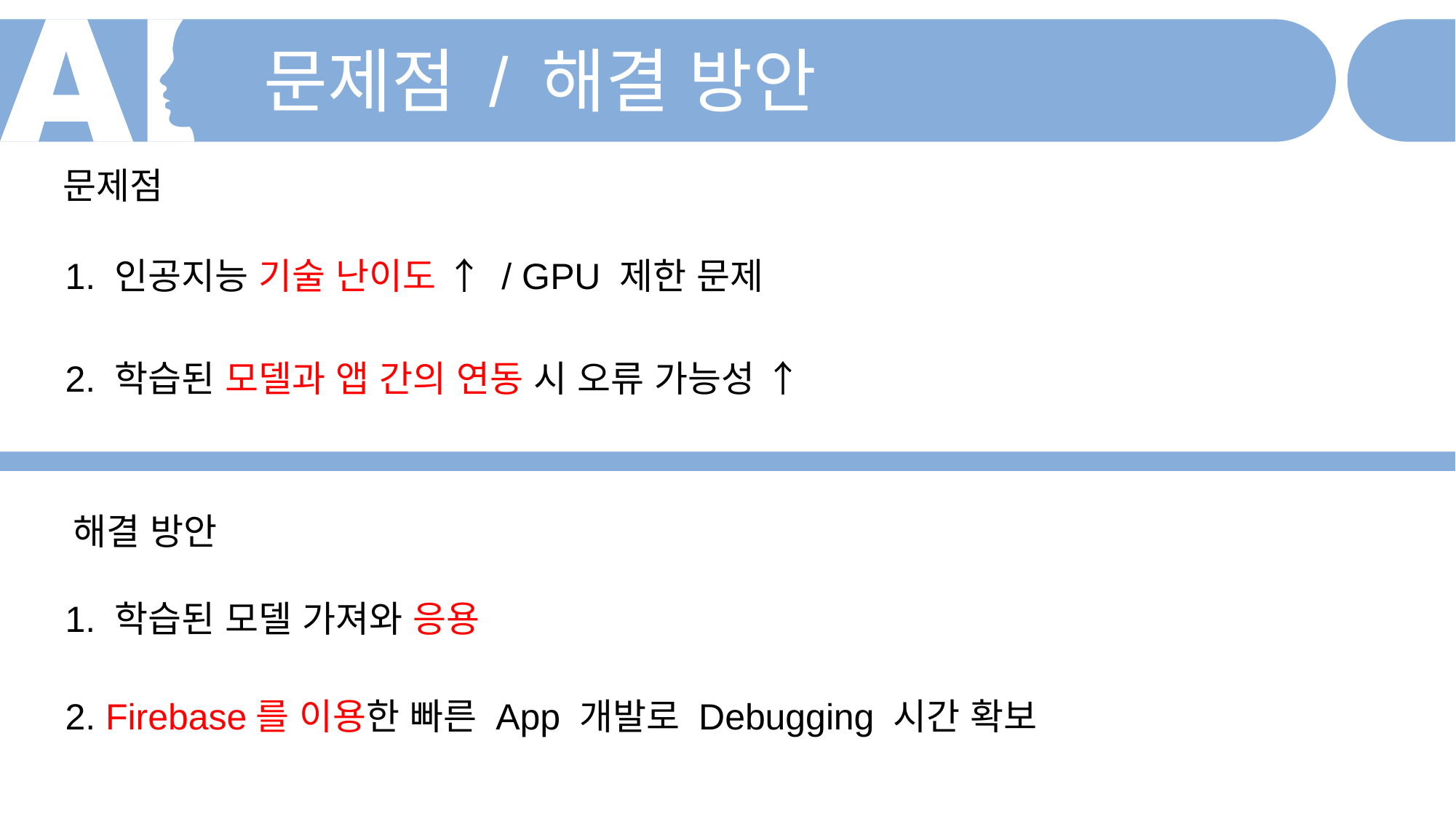

문제점 / 해결 방안
문제점
1. 인공지능 기술 난이도 ↑ / GPU 제한 문제
2. 학습된 모델과 앱 간의 연동 시 오류 가능성 ↑
해결 방안
1. 학습된 모델 가져와 응용
2. Firebase를 이용한 빠른 App 개발로 Debugging 시간 확보